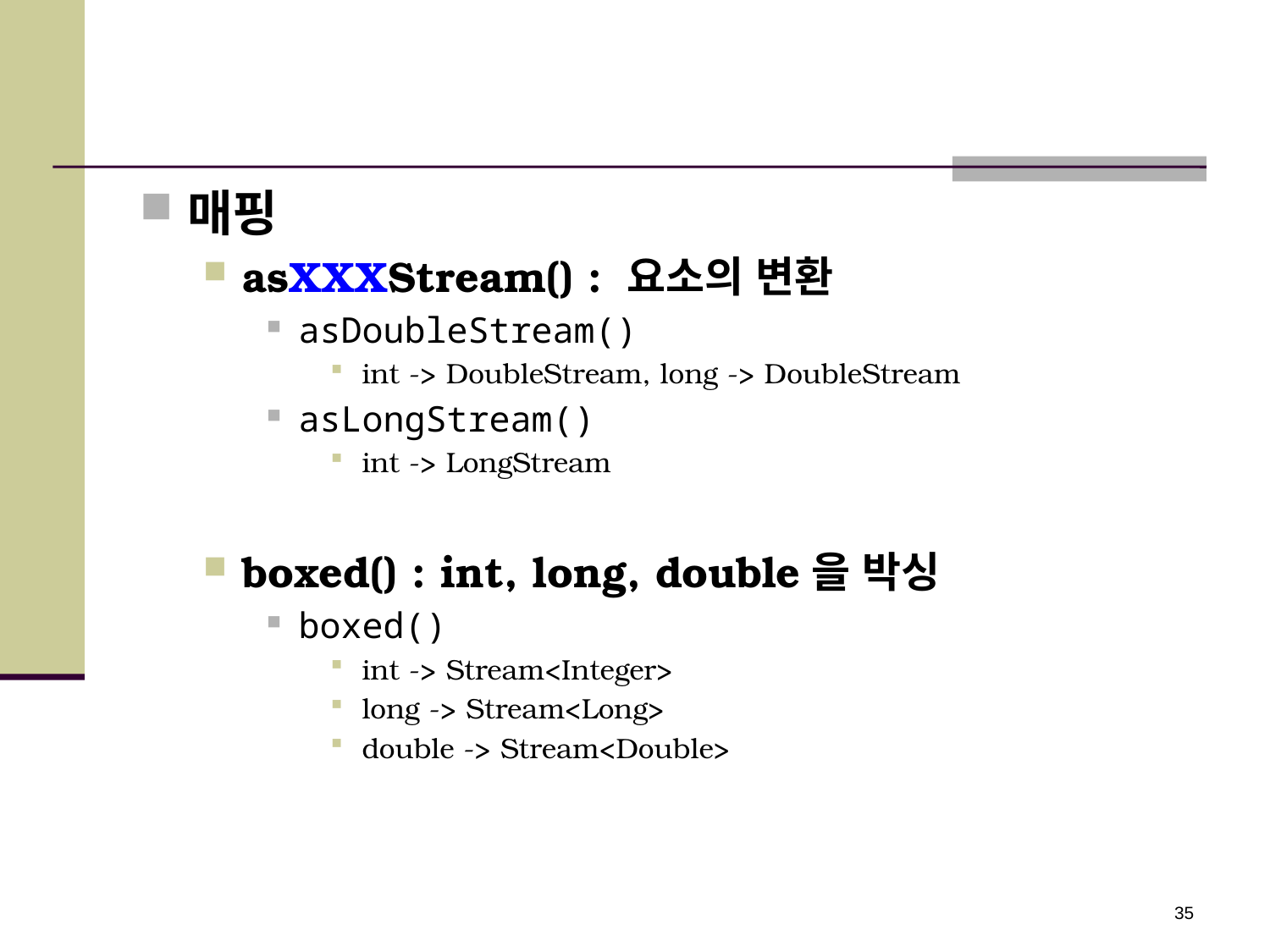

#
매핑
asXXXStream() : 요소의 변환
asDoubleStream()
int -> DoubleStream, long -> DoubleStream
asLongStream()
int -> LongStream

boxed() : int, long, double을 박싱
boxed()
int -> Stream<Integer>
long -> Stream<Long>
double -> Stream<Double>
35